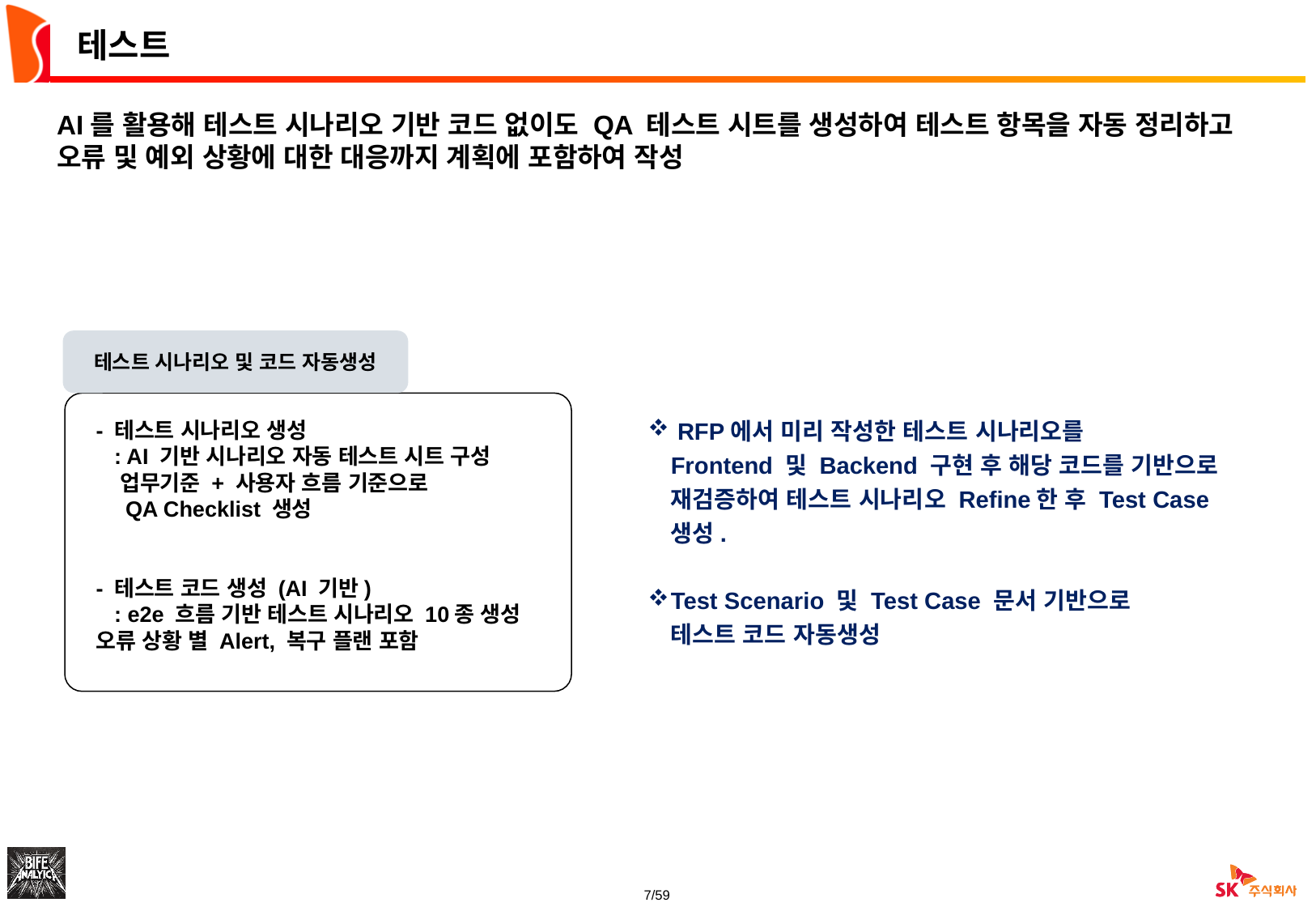

테스트
AI를 활용해 테스트 시나리오 기반 코드 없이도 QA 테스트 시트를 생성하여 테스트 항목을 자동 정리하고 오류 및 예외 상황에 대한 대응까지 계획에 포함하여 작성
테스트 시나리오 및 코드 자동생성

 RFP에서 미리 작성한 테스트 시나리오를
Frontend 및 Backend 구현 후 해당 코드를 기반으로 재검증하여 테스트 시나리오 Refine한 후 Test Case 생성.

Test Scenario 및 Test Case 문서 기반으로
테스트 코드 자동생성
- 테스트 시나리오 생성
   : AI 기반 시나리오 자동 테스트 시트 구성
    업무기준 + 사용자 흐름 기준으로
    QA Checklist 생성

- 테스트 코드 생성 (AI 기반)
   : e2e 흐름 기반 테스트 시나리오 10종 생성
오류 상황 별 Alert, 복구 플랜 포함